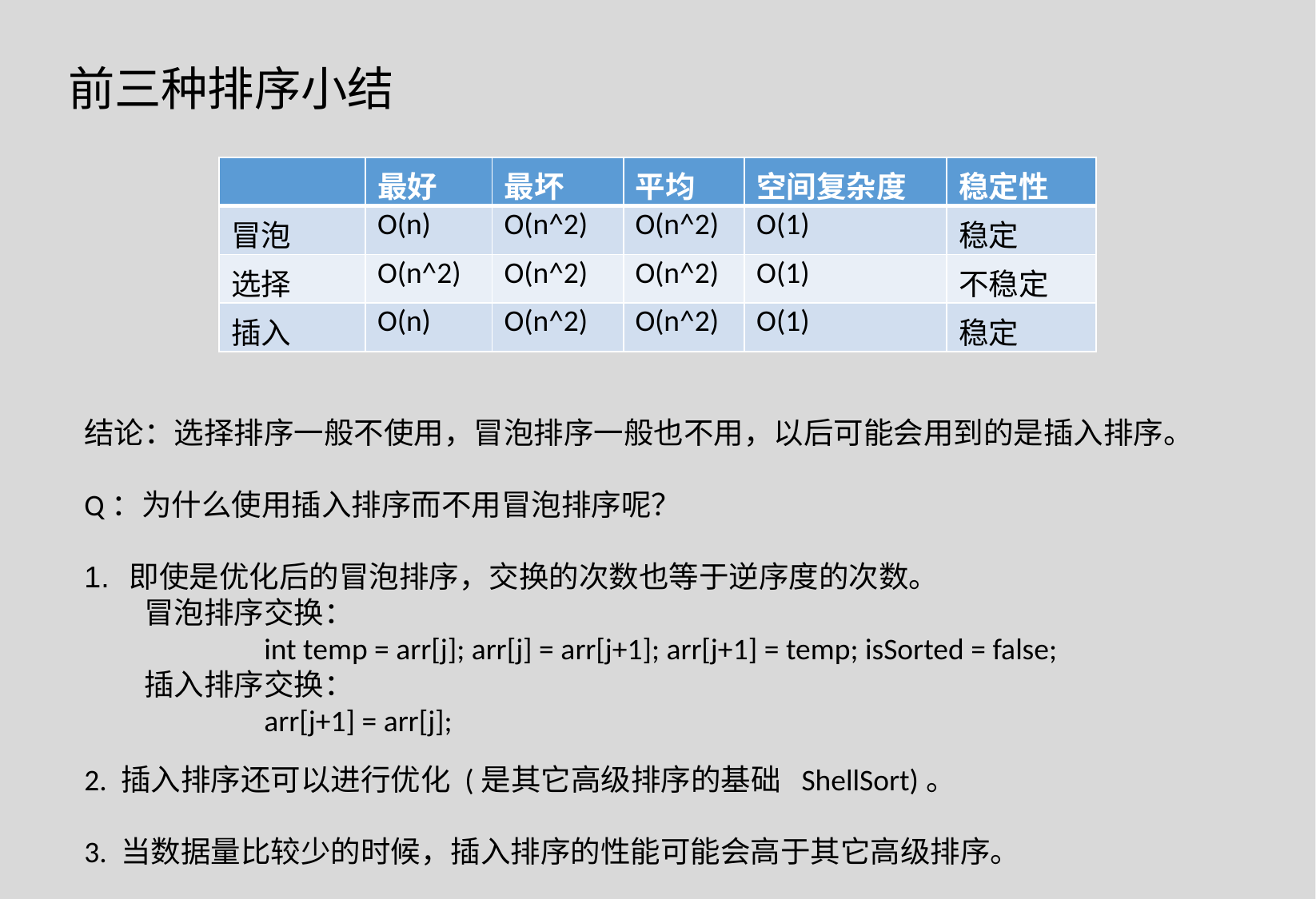

前三种排序小结
|  | 最好 | 最坏 | 平均 | 空间复杂度 | 稳定性 |
| --- | --- | --- | --- | --- | --- |
| 冒泡 | O(n) | O(n^2) | O(n^2) | O(1) | 稳定 |
| 选择 | O(n^2) | O(n^2) | O(n^2) | O(1) | 不稳定 |
| 插入 | O(n) | O(n^2) | O(n^2) | O(1) | 稳定 |
结论：选择排序一般不使用，冒泡排序一般也不用，以后可能会用到的是插入排序。

Q：为什么使用插入排序而不用冒泡排序呢？

即使是优化后的冒泡排序，交换的次数也等于逆序度的次数。
冒泡排序交换：
	int temp = arr[j]; arr[j] = arr[j+1]; arr[j+1] = temp; isSorted = false;
插入排序交换：
	arr[j+1] = arr[j];

2. 插入排序还可以进行优化 (是其它高级排序的基础  ShellSort)。

3. 当数据量比较少的时候，插入排序的性能可能会高于其它高级排序。